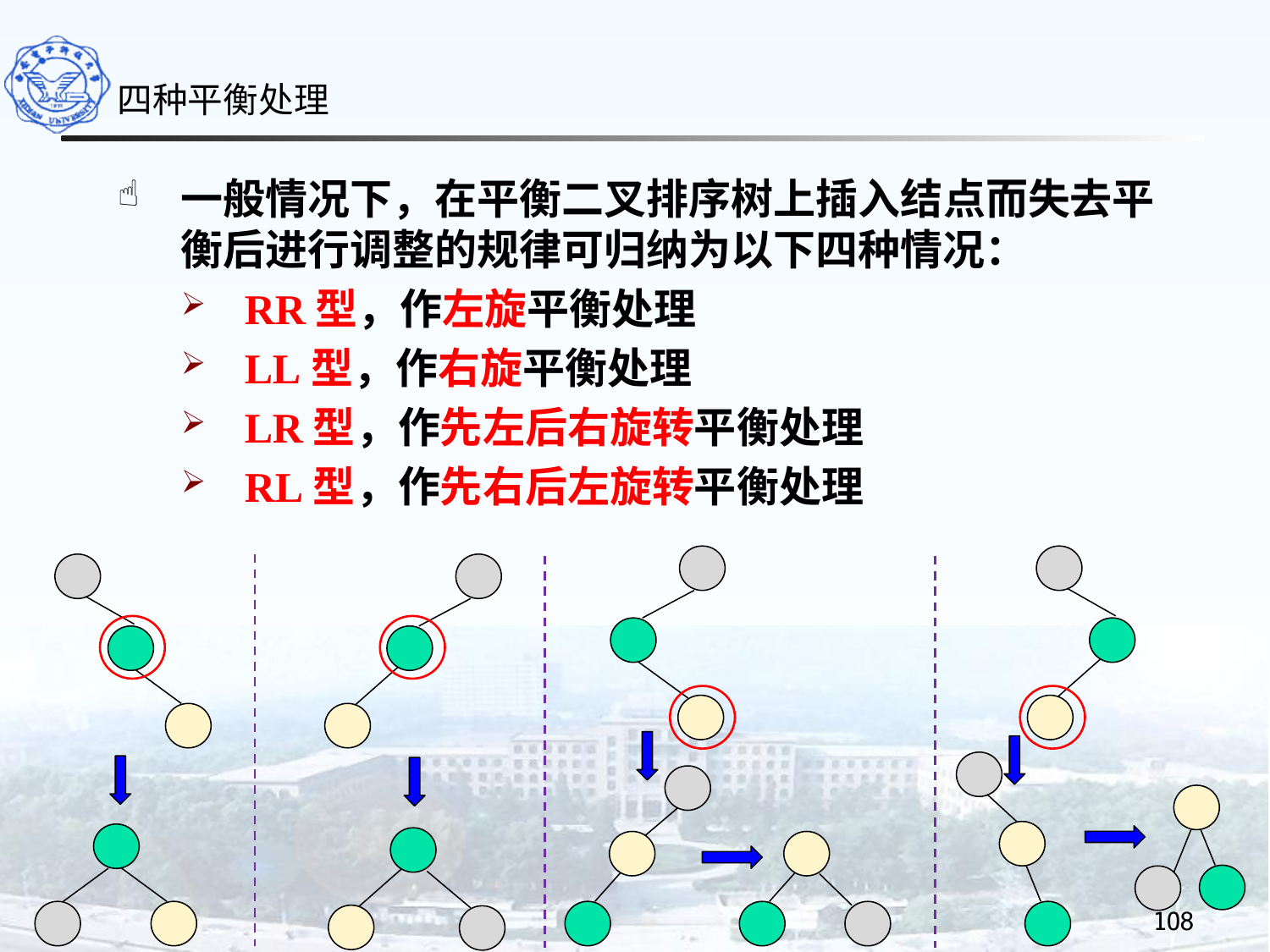

四种平衡处理
一般情况下，在平衡二叉排序树上插入结点而失去平衡后进行调整的规律可归纳为以下四种情况：
RR型，作左旋平衡处理
LL型，作右旋平衡处理
LR型，作先左后右旋转平衡处理
RL型，作先右后左旋转平衡处理

108